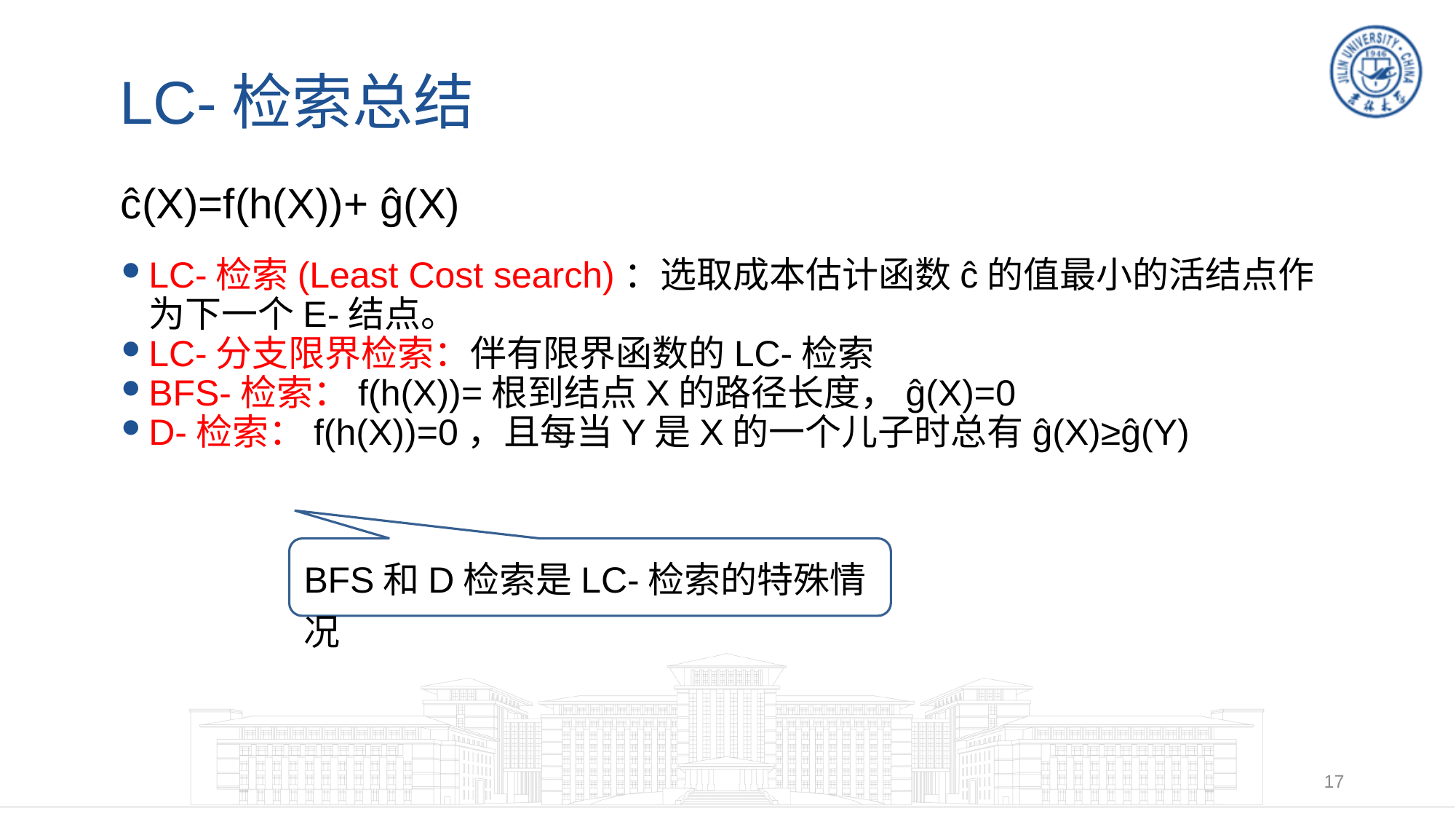

# LC-检索总结
ĉ(X)=f(h(X))+ ĝ(X)
LC-检索(Least Cost search)：选取成本估计函数ĉ的值最小的活结点作为下一个E-结点。
LC-分支限界检索：伴有限界函数的LC-检索
BFS-检索：f(h(X))=根到结点X的路径长度，ĝ(X)=0
D-检索：f(h(X))=0，且每当Y是X的一个儿子时总有ĝ(X)≥ĝ(Y)
BFS和D检索是LC-检索的特殊情况
17